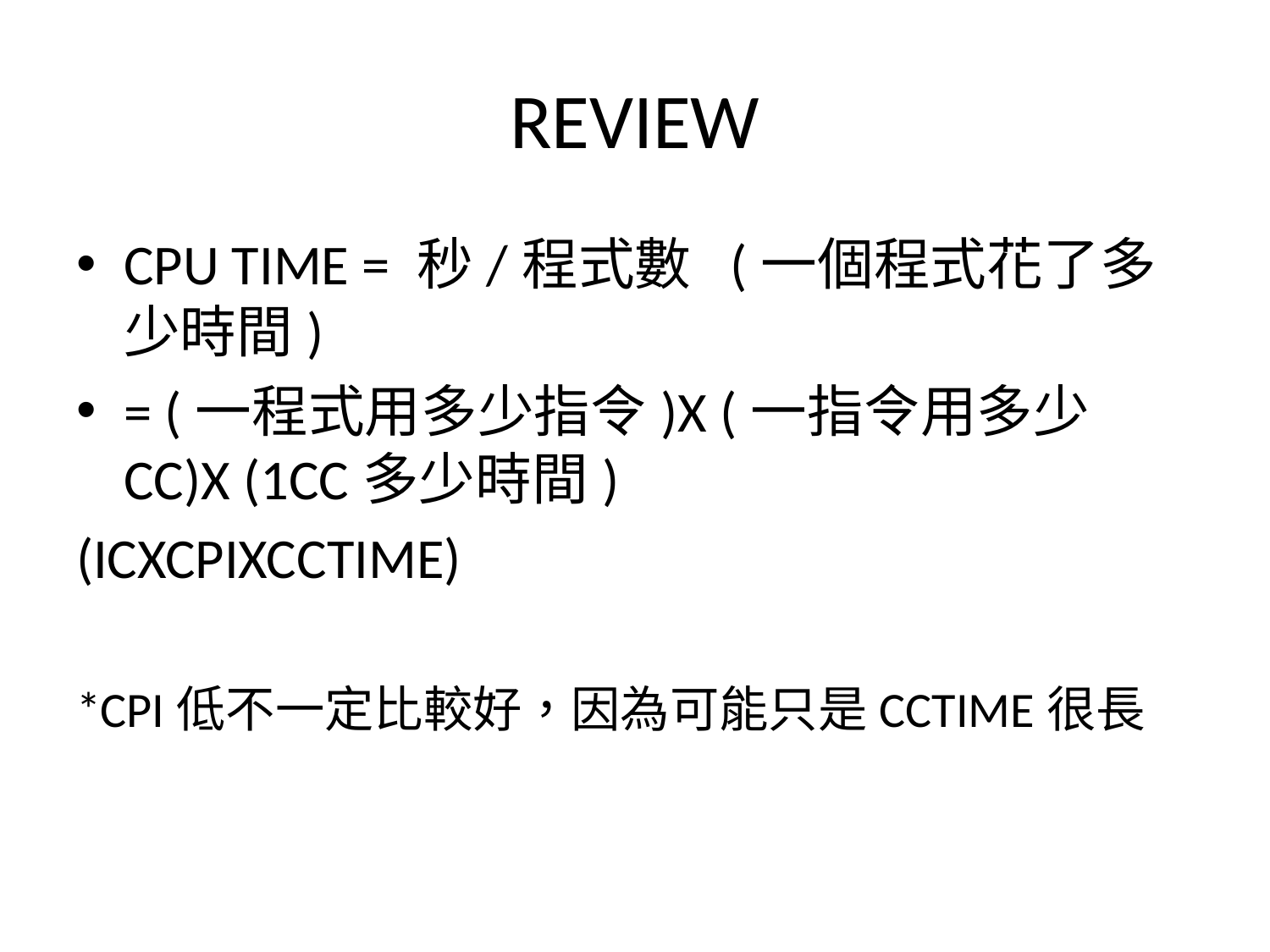

# REVIEW
CPU TIME = 秒/程式數  (一個程式花了多少時間)
= (一程式用多少指令)X (一指令用多少CC)X (1CC多少時間)
(ICXCPIXCCTIME)

*CPI低不一定比較好，因為可能只是CCTIME很長